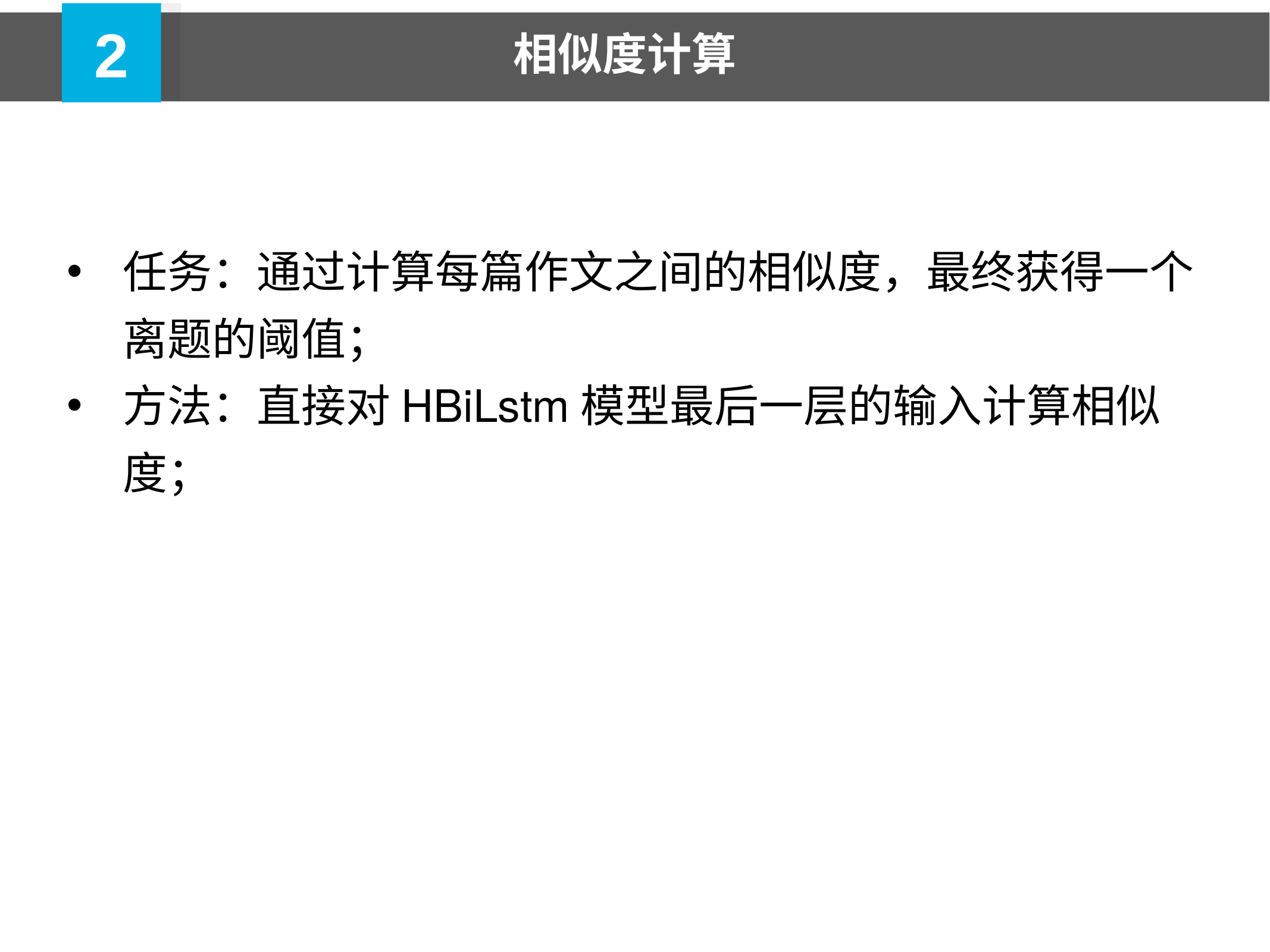

2

相似度计算
任务：通过计算每篇作文之间的相似度，最终获得一个离题的阈值；
方法：直接对HBiLstm模型最后一层的输入计算相似度；